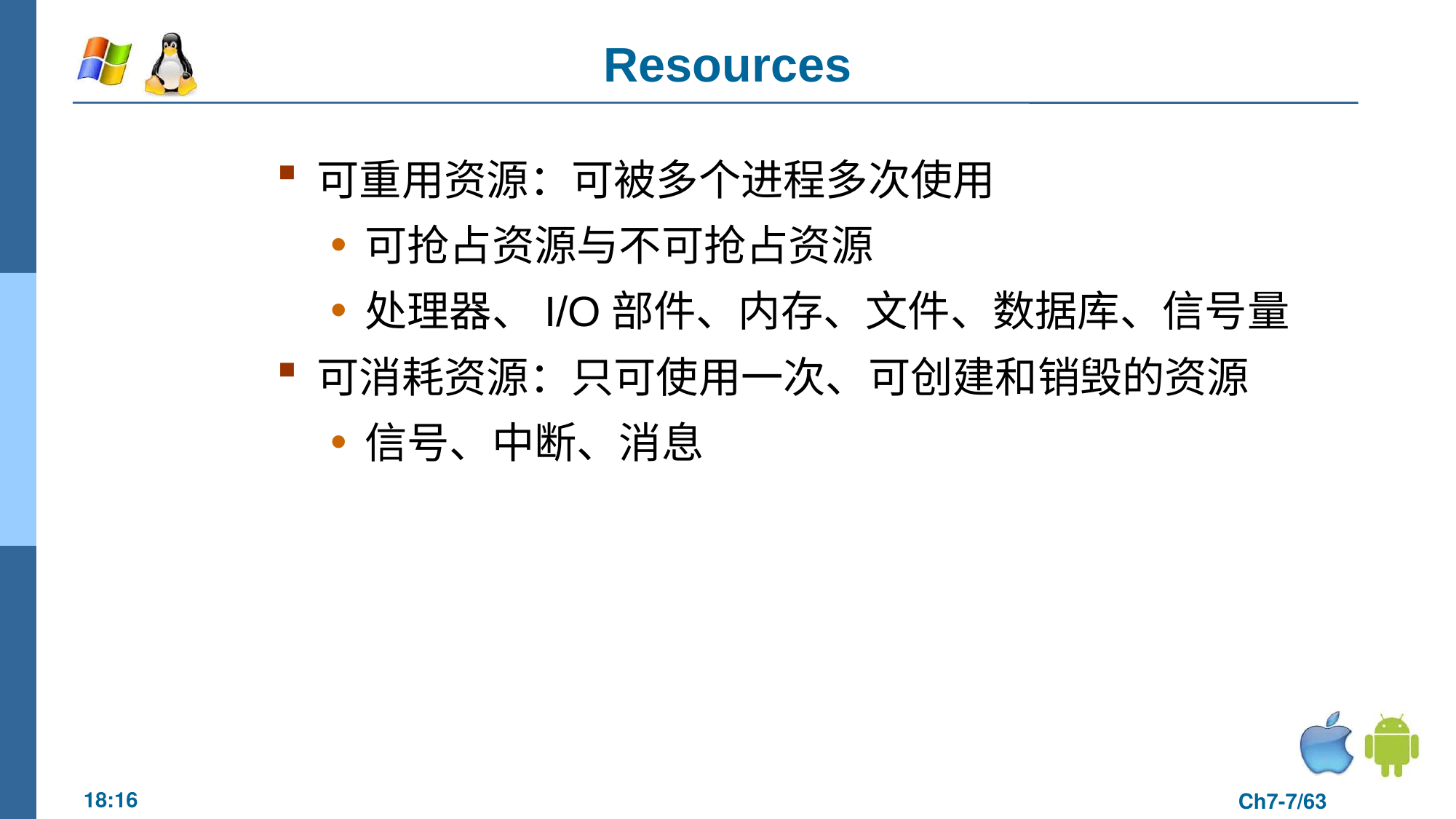

# Resources
可重用资源：可被多个进程多次使用
可抢占资源与不可抢占资源
处理器、I/O部件、内存、文件、数据库、信号量
可消耗资源：只可使用一次、可创建和销毁的资源
信号、中断、消息